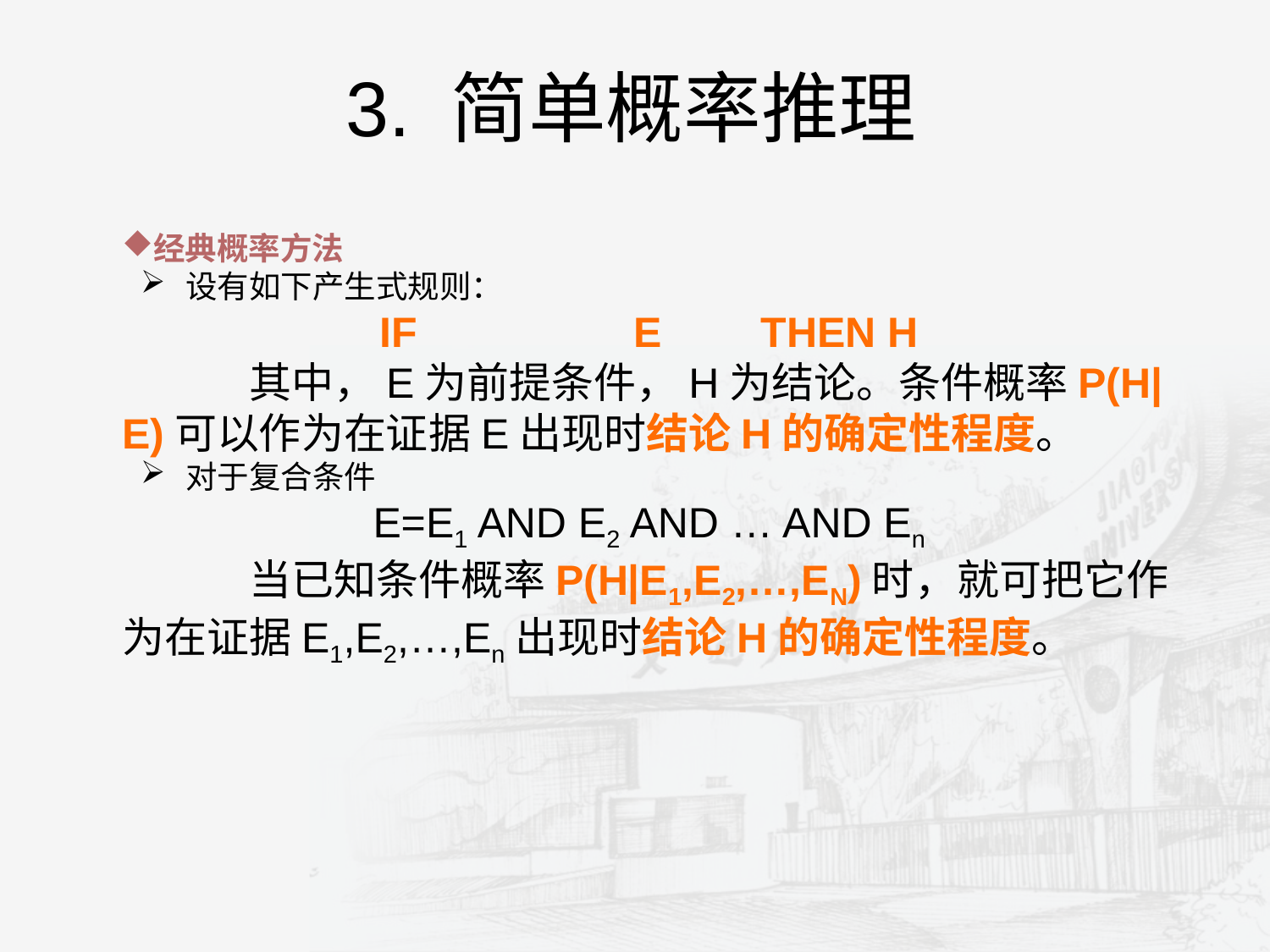

3. 简单概率推理
经典概率方法
设有如下产生式规则：
IF		E 	THEN 	H
	其中，E为前提条件，H为结论。条件概率P(H|E)可以作为在证据E出现时结论H的确定性程度。
对于复合条件
E=E1 AND E2 AND … AND En
	当已知条件概率P(H|E1,E2,…,En)时，就可把它作为在证据E1,E2,…,En出现时结论H的确定性程度。
19